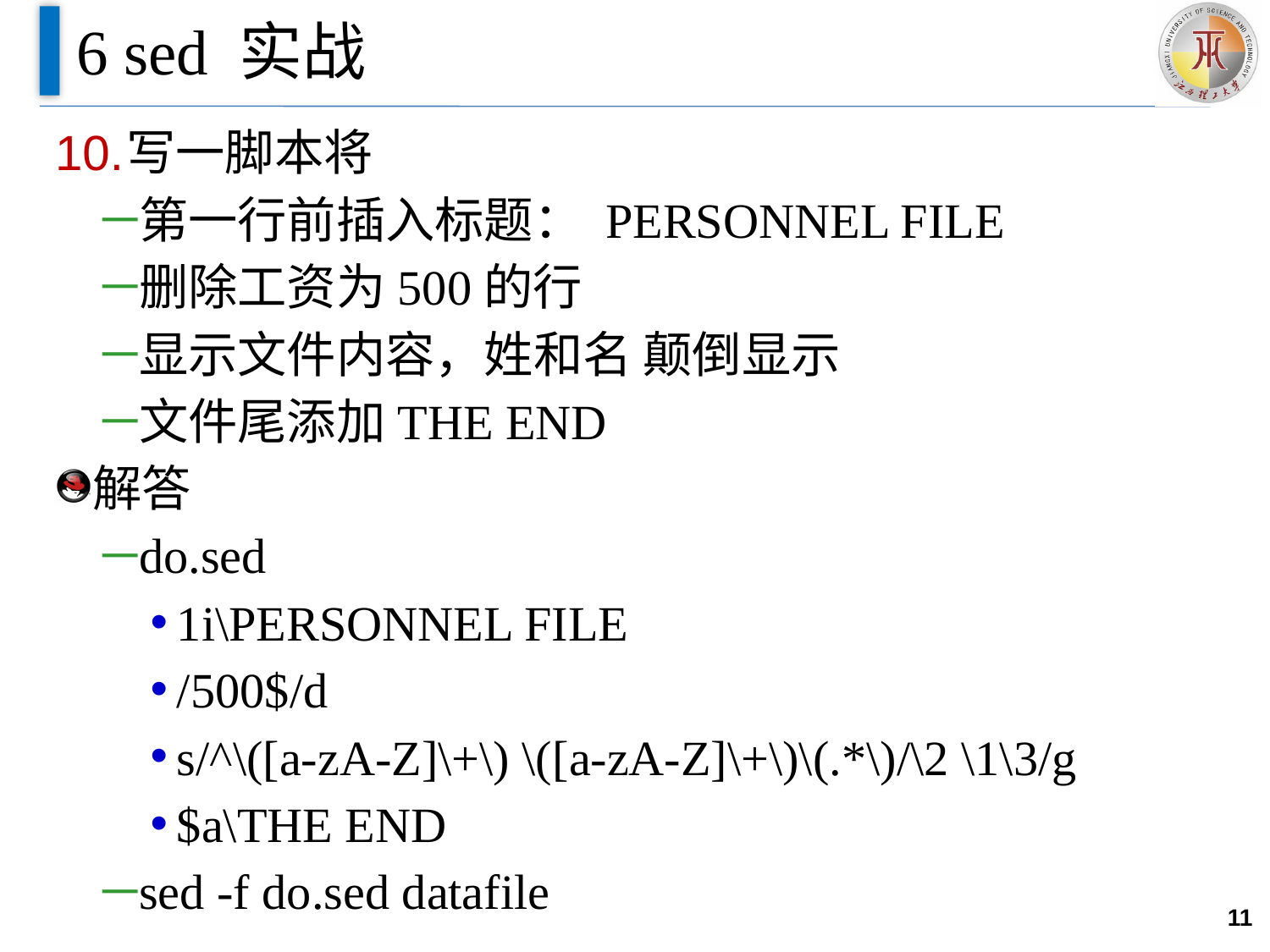

# 6 sed 实战
写一脚本将
第一行前插入标题： PERSONNEL FILE
删除工资为500的行
显示文件内容，姓和名 颠倒显示
文件尾添加THE END
解答
do.sed
1i\PERSONNEL FILE
/500$/d
s/^\([a-zA-Z]\+\) \([a-zA-Z]\+\)\(.*\)/\2 \1\3/g
$a\THE END
sed -f do.sed datafile
11